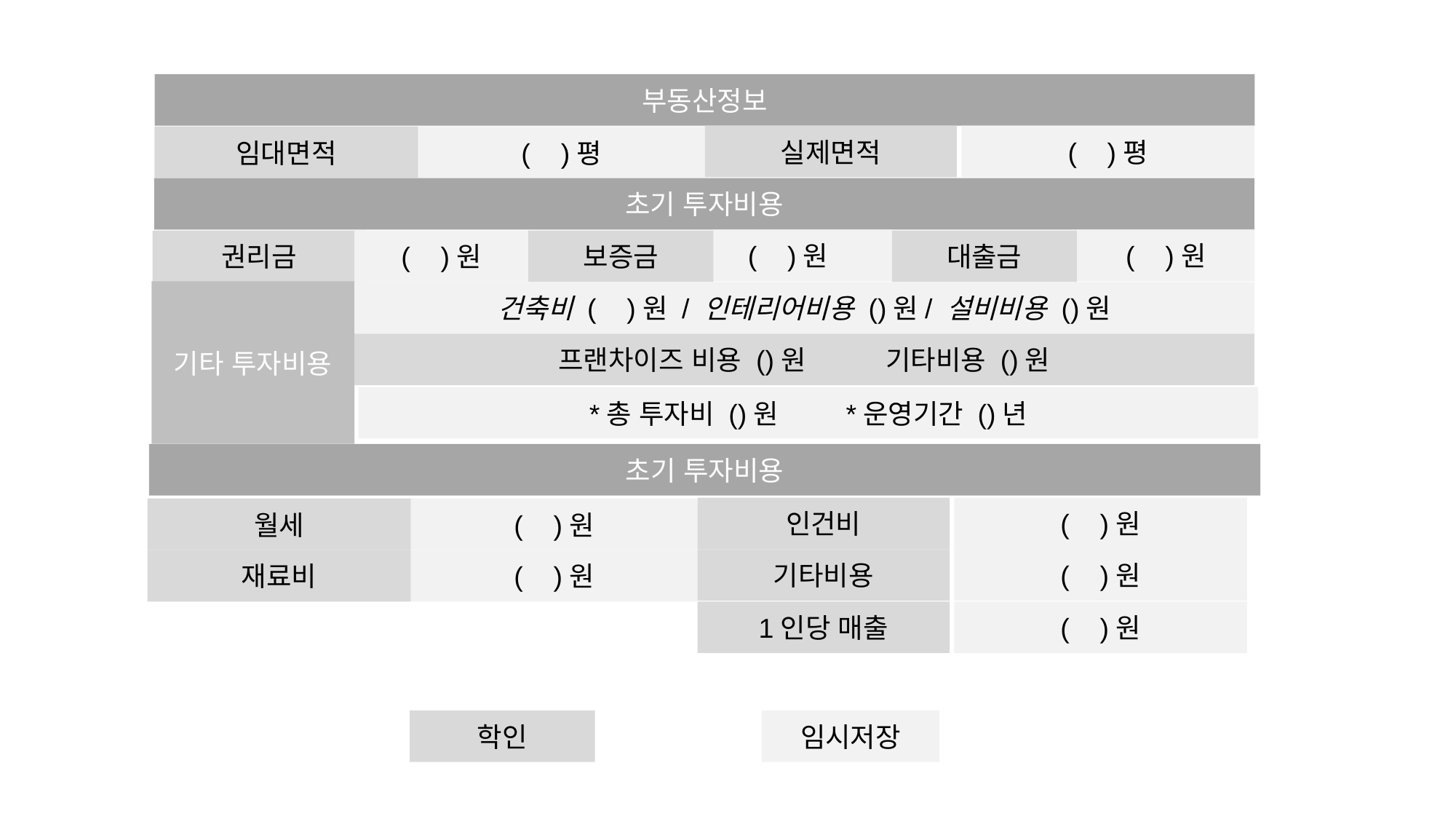

부동산정보
실제면적
(    )평
임대면적
(    )평
초기 투자비용
(    )원
(    )원
권리금
(    )원
보증금
대출금
기타 투자비용
건축비 (    )원 / 인테리어비용 ()원/ 설비비용 ()원
프랜차이즈 비용 ()원 	기타비용 ()원
*총 투자비 ()원        *운영기간 ()년
초기 투자비용
인건비
(    )원
월세
(    )원
기타비용
(    )원
재료비
(    )원
1인당 매출
(    )원
학인
임시저장